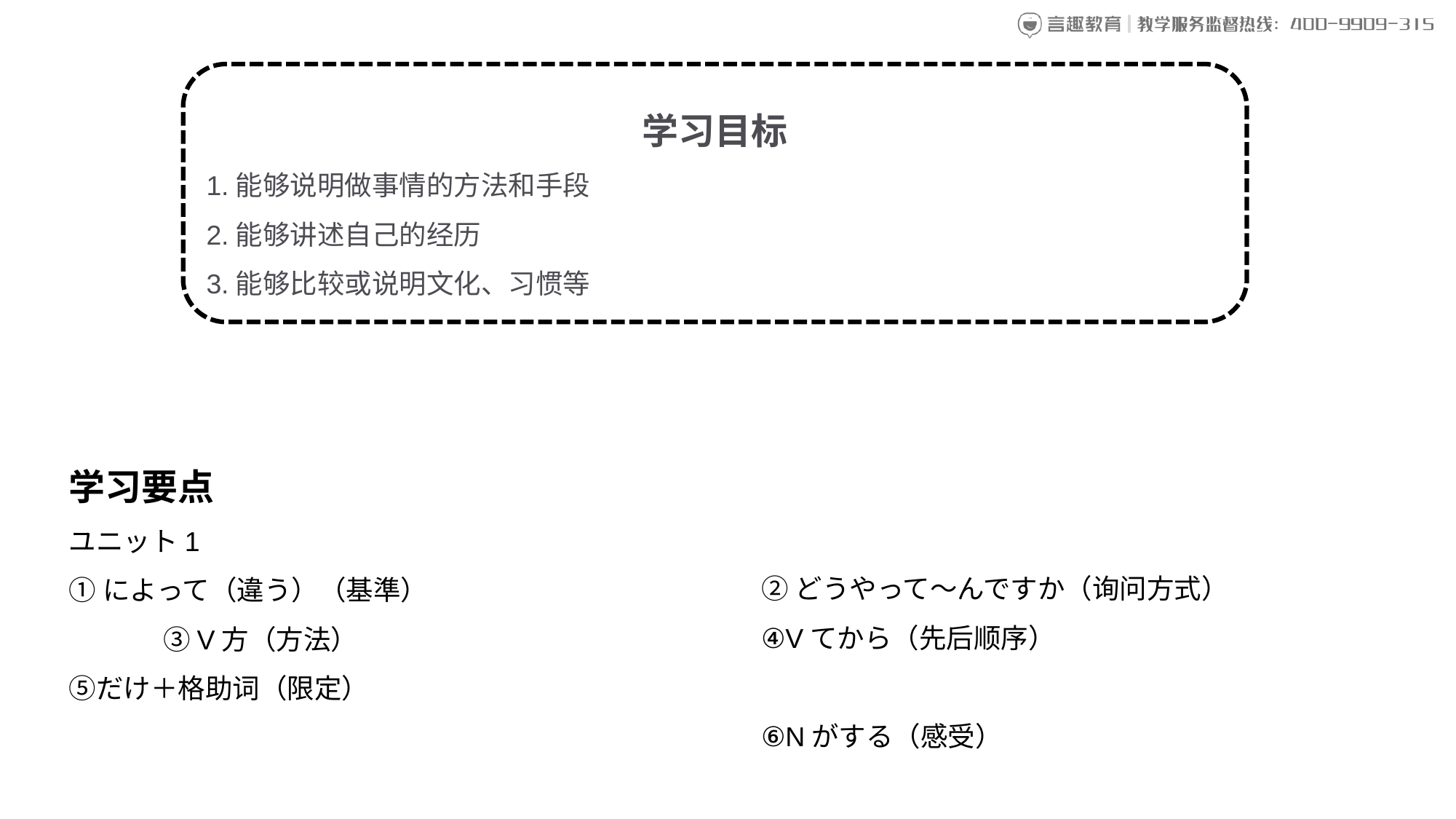

学习目标
1.能够说明做事情的方法和手段
2.能够讲述自己的经历
3.能够比较或说明文化、习惯等
学习要点
ユニット1
①によって（違う）（基準）　　　　　　　　　　　  ③V方（方法）
⑤だけ＋格助词（限定）

➁どうやって～んですか（询问方式）
④Vてから（先后顺序）
⑥Nがする（感受）